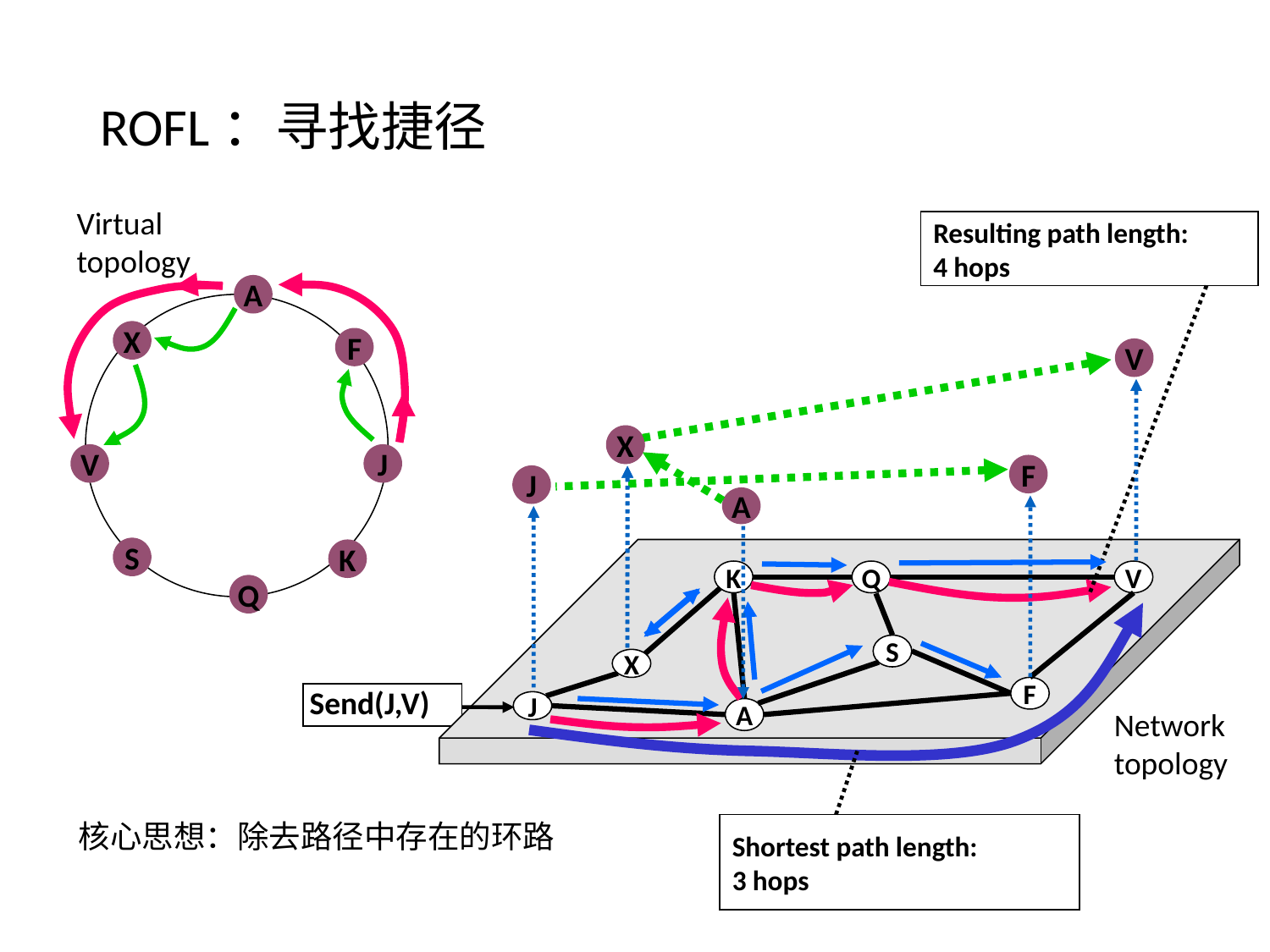

# ROFL：寻找捷径
Virtual
topology
Resulting path length:
4 hops

A

X
F
V
J
S
K
Q

V

X

X

A

F

J

K
Q
V

S
X
Send(J,V)

F

J
A
Network
topology

Shortest path length:
3 hops
核心思想：除去路径中存在的环路
68